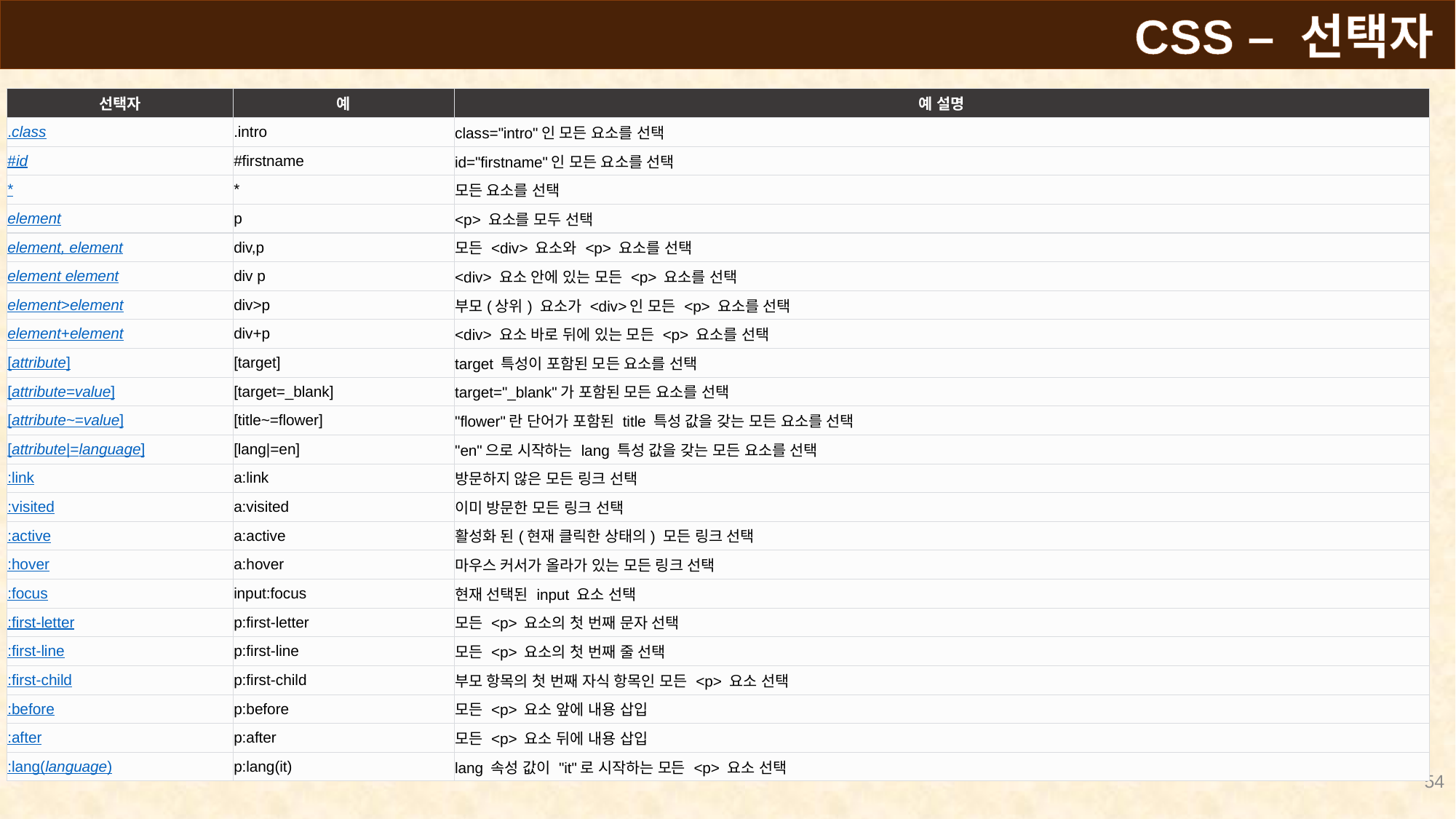

CSS – 선택자
| 선택자 | 예 | 예 설명 |
| --- | --- | --- |
| .class | .intro | class="intro"인 모든 요소를 선택 |
| #id | #firstname | id="firstname"인 모든 요소를 선택 |
| \* | \* | 모든 요소를 선택 |
| element | p | <p> 요소를 모두 선택 |
| element, element | div,p | 모든 <div> 요소와 <p> 요소를 선택 |
| element element | div p | <div> 요소 안에 있는 모든 <p> 요소를 선택 |
| element>element | div>p | 부모(상위) 요소가 <div>인 모든 <p> 요소를 선택 |
| element+element | div+p | <div> 요소 바로 뒤에 있는 모든 <p> 요소를 선택 |
| [attribute] | [target] | target 특성이 포함된 모든 요소를 선택 |
| [attribute=value] | [target=\_blank] | target="\_blank"가 포함된 모든 요소를 선택 |
| [attribute~=value] | [title~=flower] | "flower"란 단어가 포함된 title 특성 값을 갖는 모든 요소를 선택 |
| [attribute|=language] | [lang|=en] | "en"으로 시작하는 lang 특성 값을 갖는 모든 요소를 선택 |
| :link | a:link | 방문하지 않은 모든 링크 선택 |
| :visited | a:visited | 이미 방문한 모든 링크 선택 |
| :active | a:active | 활성화 된(현재 클릭한 상태의) 모든 링크 선택 |
| :hover | a:hover | 마우스 커서가 올라가 있는 모든 링크 선택 |
| :focus | input:focus | 현재 선택된 input 요소 선택 |
| :first-letter | p:first-letter | 모든 <p> 요소의 첫 번째 문자 선택 |
| :first-line | p:first-line | 모든 <p> 요소의 첫 번째 줄 선택 |
| :first-child | p:first-child | 부모 항목의 첫 번째 자식 항목인 모든 <p> 요소 선택 |
| :before | p:before | 모든 <p> 요소 앞에 내용 삽입 |
| :after | p:after | 모든 <p> 요소 뒤에 내용 삽입 |
| :lang(language) | p:lang(it) | lang 속성 값이 "it"로 시작하는 모든 <p> 요소 선택 |
54